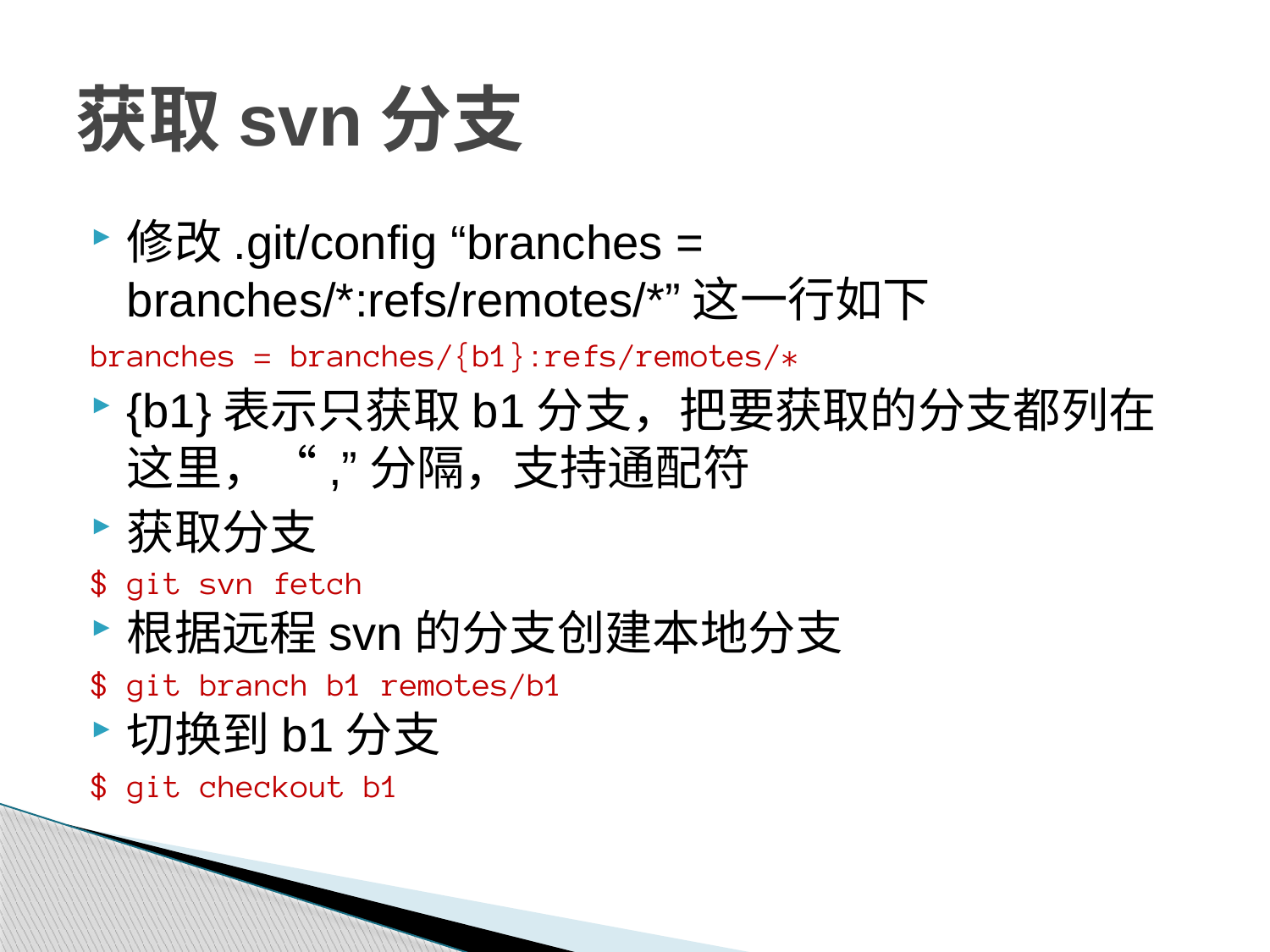

# 获取svn分支
修改.git/config “branches = branches/*:refs/remotes/*”这一行如下
branches = branches/{b1}:refs/remotes/*
{b1}表示只获取b1分支，把要获取的分支都列在这里，“,”分隔，支持通配符
获取分支
$ git svn fetch
根据远程svn的分支创建本地分支
$ git branch b1 remotes/b1
切换到b1分支
$ git checkout b1